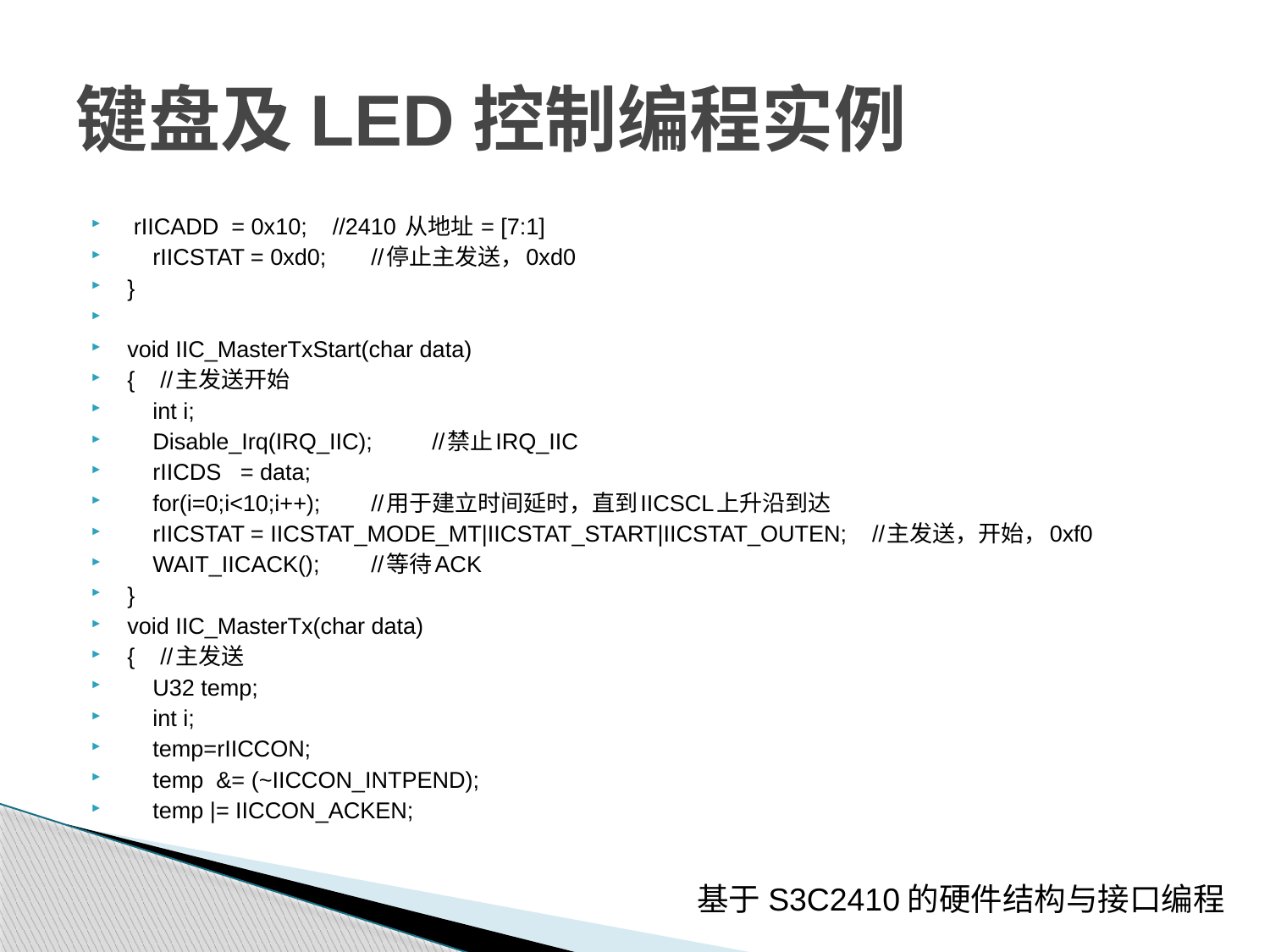

# 键盘及LED控制编程实例
 rIICADD  = 0x10;    //2410 从地址 = [7:1]
    rIICSTAT = 0xd0;    	//停止主发送，0xd0
}

void IIC_MasterTxStart(char data)
{    //主发送开始
    int i;
    Disable_Irq(IRQ_IIC); 	//禁止IRQ_IIC
    rIICDS   = data;
    for(i=0;i<10;i++);	//用于建立时间延时，直到IICSCL上升沿到达
    rIICSTAT = IICSTAT_MODE_MT|IICSTAT_START|IICSTAT_OUTEN;    //主发送，开始，0xf0
    WAIT_IICACK();	//等待ACK
}
void IIC_MasterTx(char data)
{    //主发送
    U32 temp;
    int i;
    temp=rIICCON;
    temp  &= (~IICCON_INTPEND);
    temp |= IICCON_ACKEN;

基于S3C2410的硬件结构与接口编程